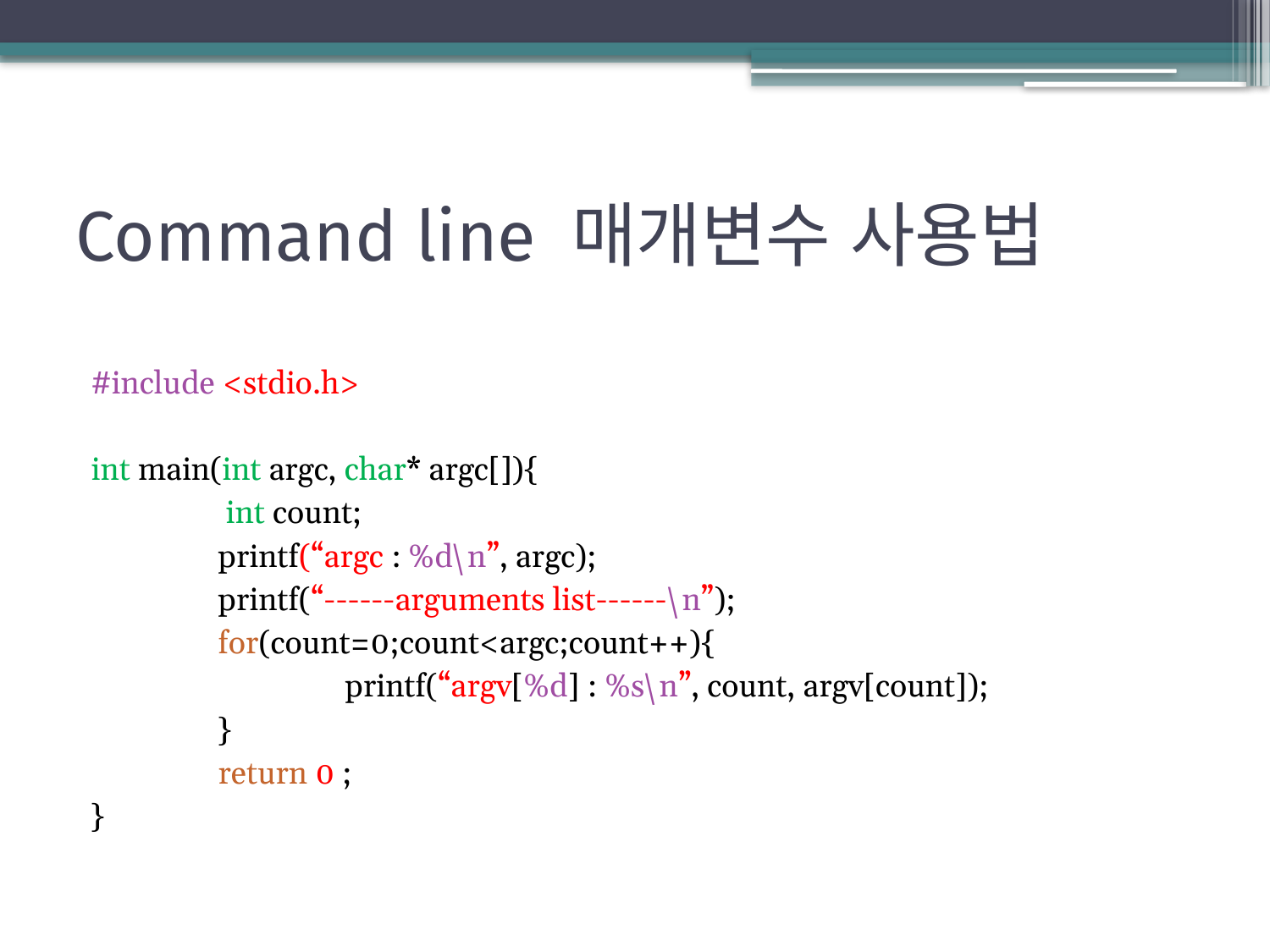

# Command line 매개변수 사용법

#include <stdio.h>

int main(int argc, char* argc[]){
	 int count;
	printf(“argc : %d\n”, argc);
	printf(“------arguments list------\n”);
	for(count=0;count<argc;count++){
		printf(“argv[%d] : %s\n”, count, argv[count]);
	}
	return 0 ;
}